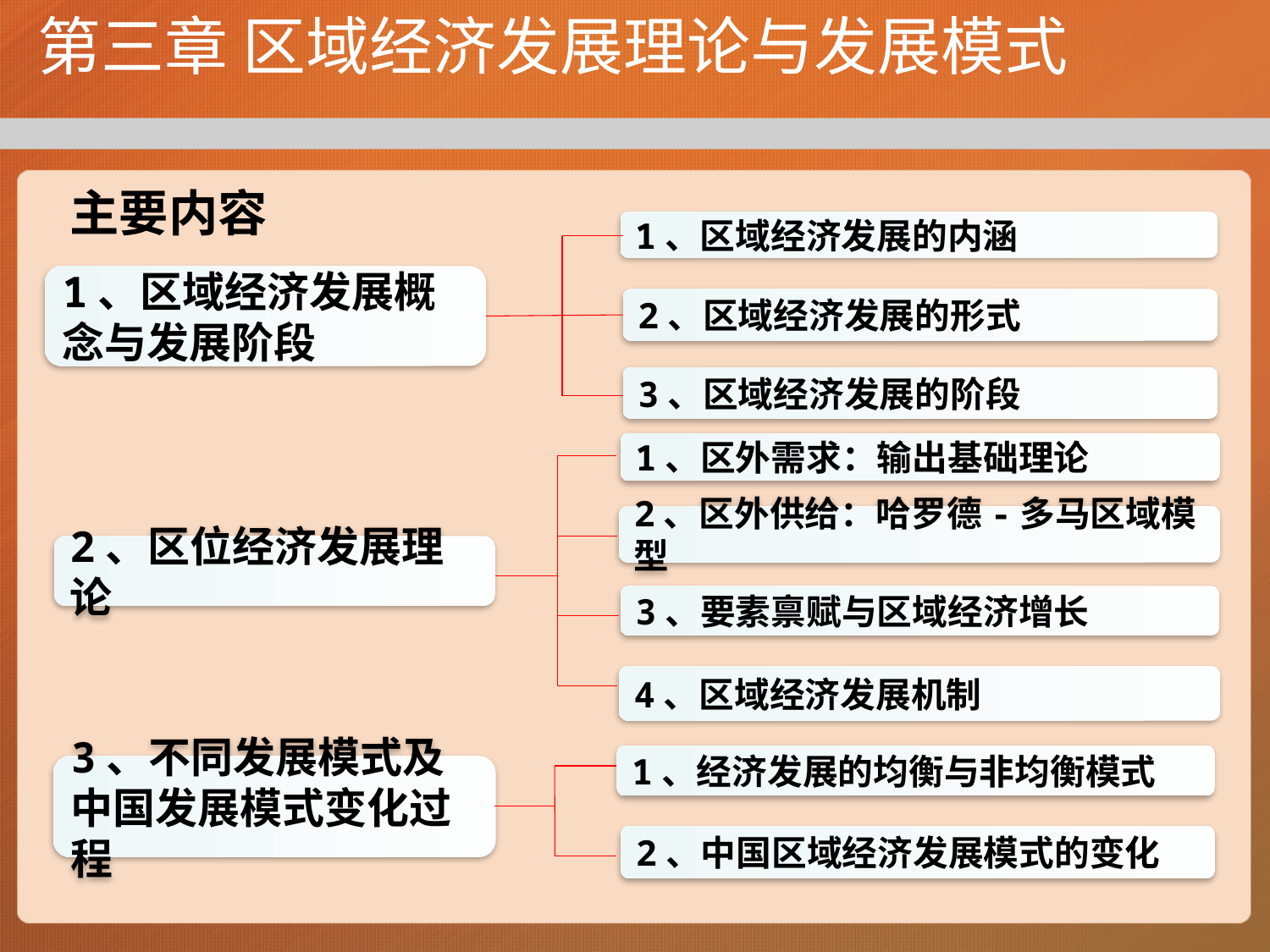

# 第三章 区域经济发展理论与发展模式
    主要内容

1、区域经济发展的内涵
1、区域经济发展概念与发展阶段
2、区域经济发展的形式
3、区域经济发展的阶段
1、区外需求：输出基础理论
2、区外供给：哈罗德-多马区域模型
2、区位经济发展理论
3、要素禀赋与区域经济增长
4、区域经济发展机制
1、经济发展的均衡与非均衡模式
3、不同发展模式及中国发展模式变化过程
2、中国区域经济发展模式的变化